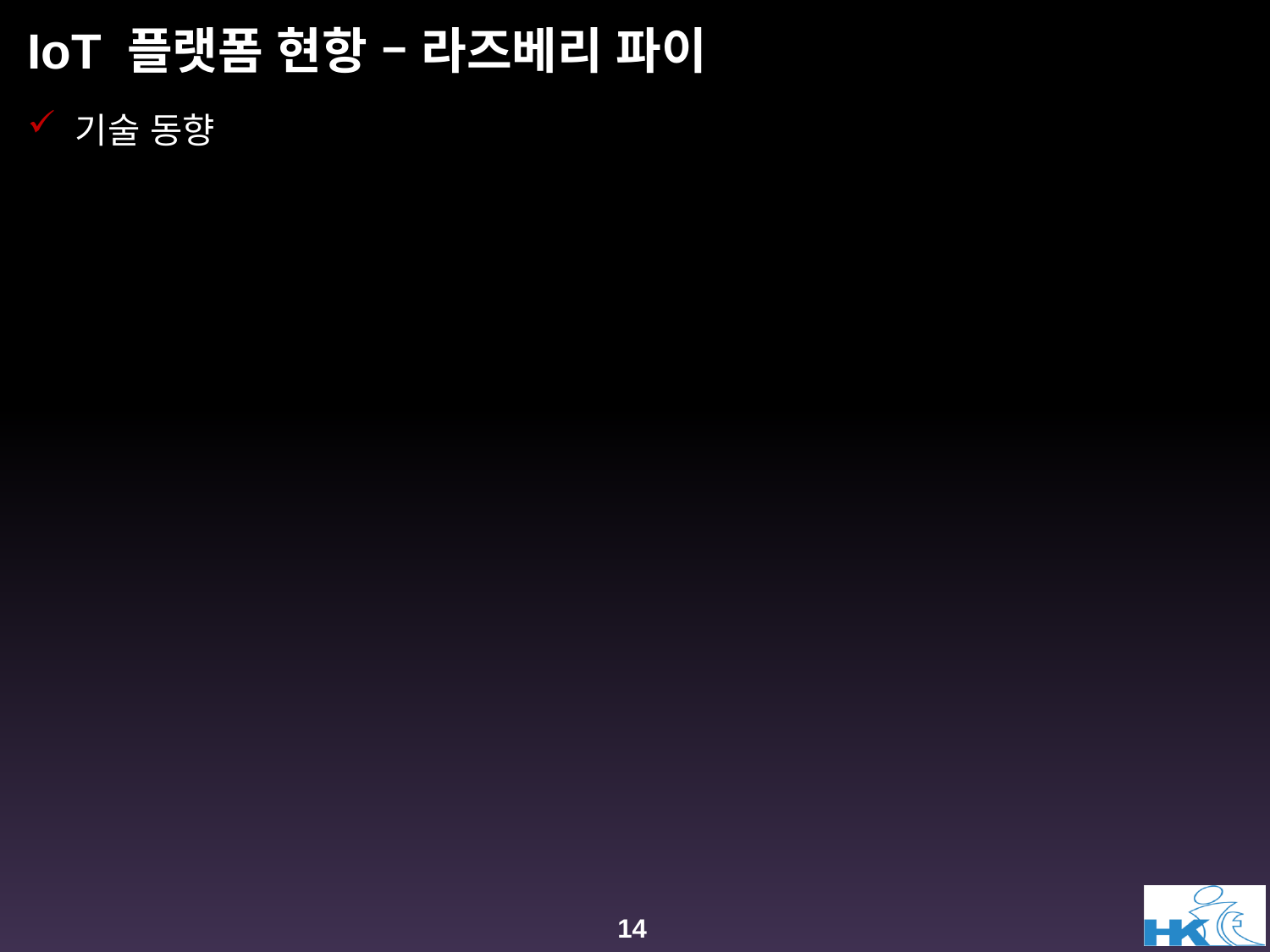

# IoT 플랫폼 현항 – 라즈베리 파이
기술 동향
14